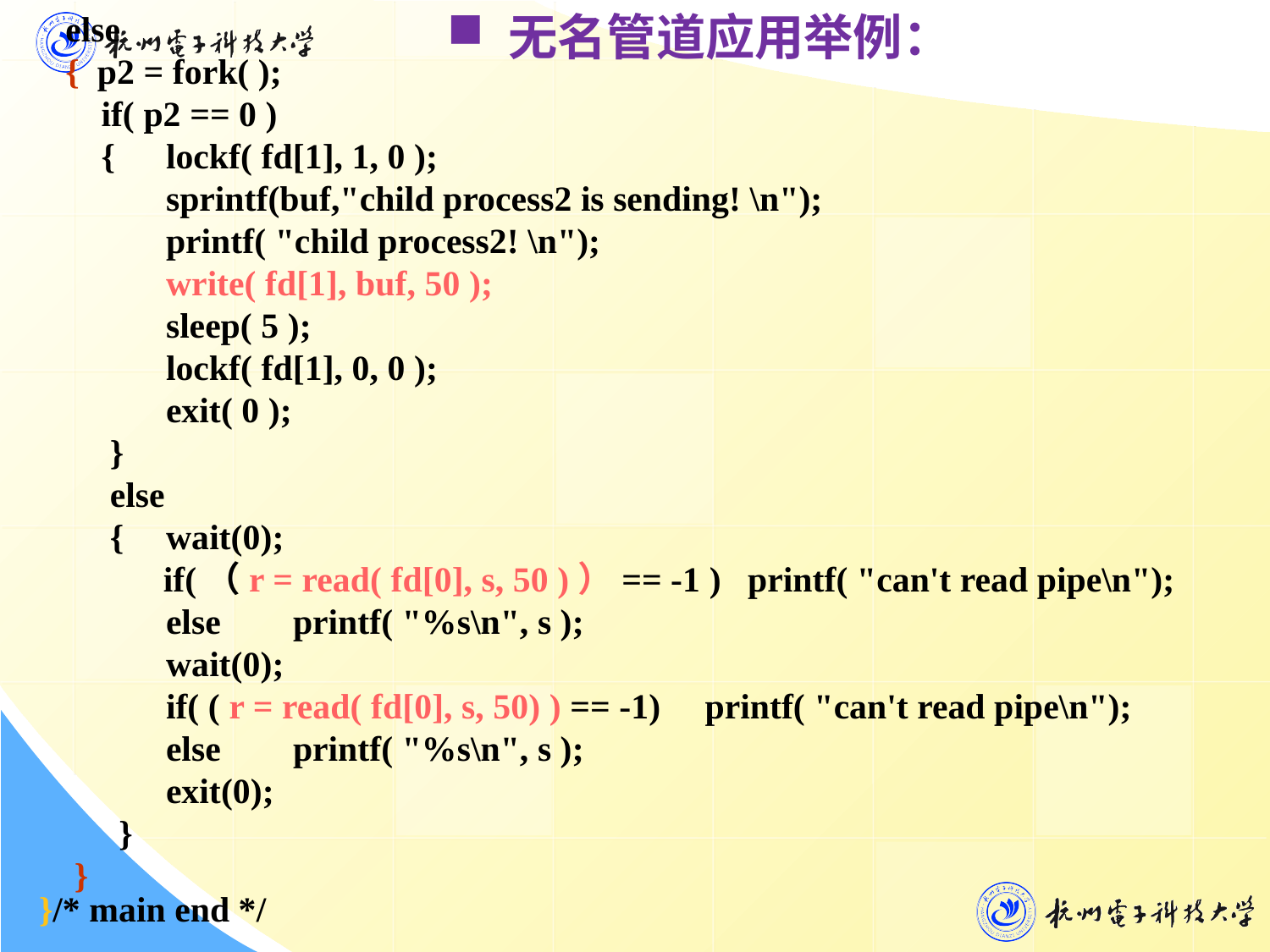

else
   {  p2 = fork( );
       if( p2 == 0 )
       {	lockf( fd[1], 1, 0 );
 	sprintf(buf,"child process2 is sending! \n");
	printf( "child process2! \n");
        	write( fd[1], buf, 50 );
	sleep( 5 );
        	lockf( fd[1], 0, 0 );
	exit( 0 );
        }
        else
        {	wait(0);
              if(（r = read( fd[0], s, 50 )）== -1 )   printf( "can't read pipe\n");
	else     	printf( "%s\n", s );
       	wait(0);
	if( ( r = read( fd[0], s, 50) ) == -1)     printf( "can't read pipe\n");
	else     	printf( "%s\n", s );
        	exit(0);
         }
    }
}/* main end */

 无名管道应用举例：